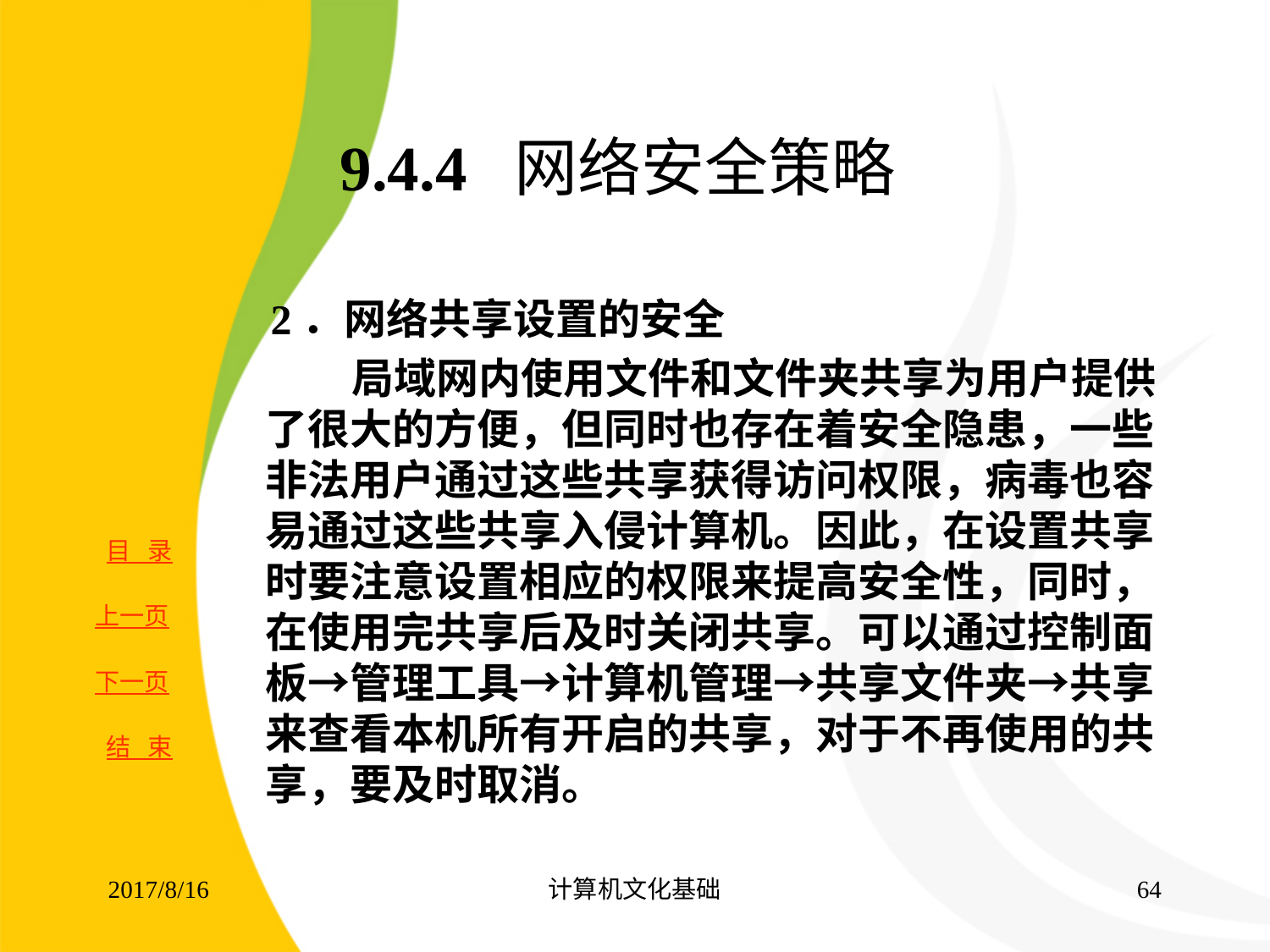

# 9.4.4  网络安全策略
     2．网络共享设置的安全
             局域网内使用文件和文件夹共享为用户提供了很大的方便，但同时也存在着安全隐患，一些非法用户通过这些共享获得访问权限，病毒也容易通过这些共享入侵计算机。因此，在设置共享时要注意设置相应的权限来提高安全性，同时，在使用完共享后及时关闭共享。可以通过控制面板→管理工具→计算机管理→共享文件夹→共享来查看本机所有开启的共享，对于不再使用的共享，要及时取消。
2017/8/16
计算机文化基础
64